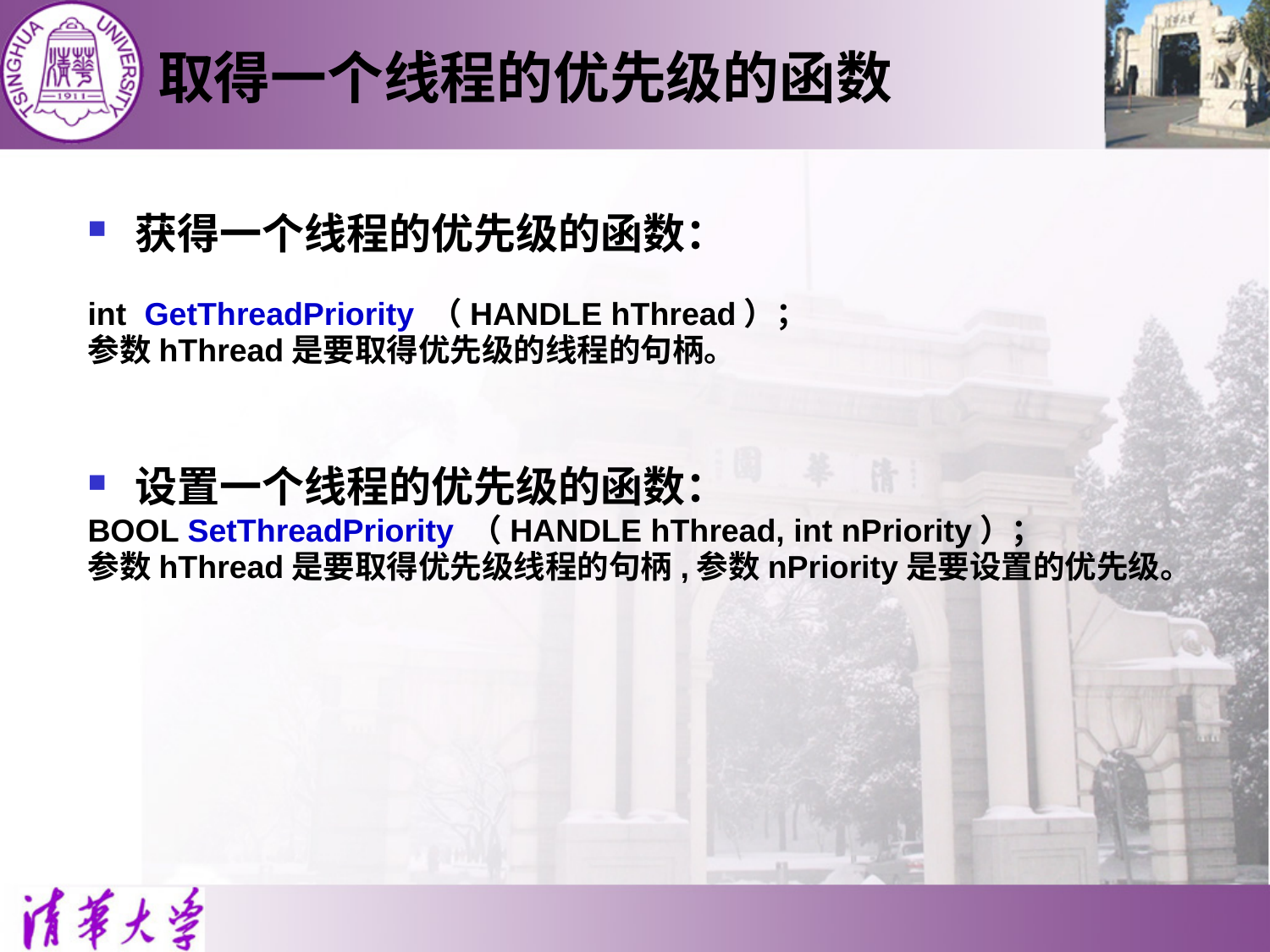

# 取得一个线程的优先级的函数
获得一个线程的优先级的函数：

int  GetThreadPriority （HANDLE hThread）；
参数hThread是要取得优先级的线程的句柄。

设置一个线程的优先级的函数：
BOOL SetThreadPriority （HANDLE hThread, int nPriority）；
参数hThread是要取得优先级线程的句柄,参数nPriority是要设置的优先级。